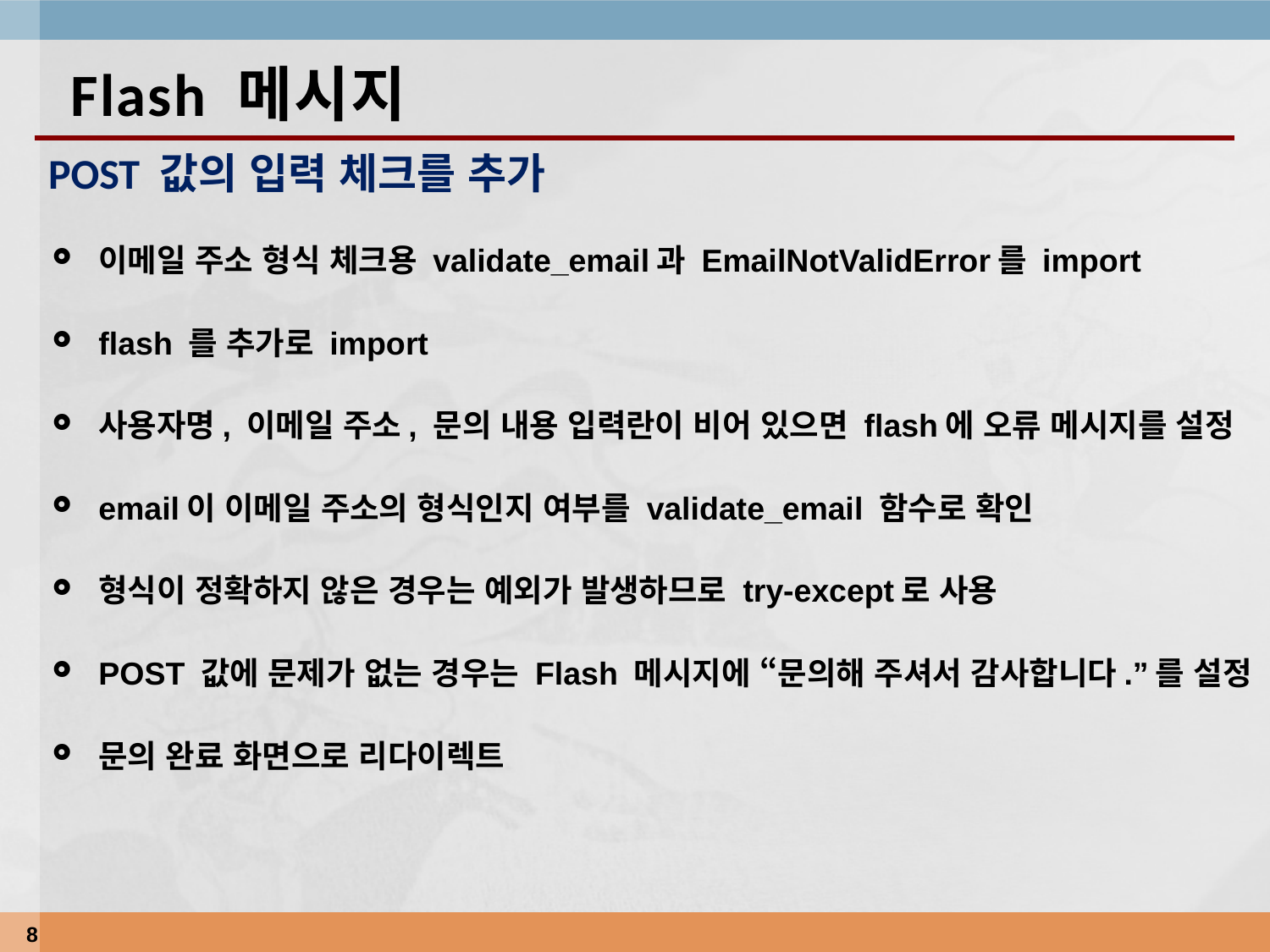

# Flash 메시지
POST 값의 입력 체크를 추가
이메일 주소 형식 체크용 validate_email과 EmailNotValidError를 import
flash 를 추가로 import
사용자명, 이메일 주소, 문의 내용 입력란이 비어 있으면 flash에 오류 메시지를 설정
email이 이메일 주소의 형식인지 여부를 validate_email 함수로 확인
형식이 정확하지 않은 경우는 예외가 발생하므로 try-except로 사용
POST 값에 문제가 없는 경우는 Flash 메시지에 “문의해 주셔서 감사합니다.”를 설정
문의 완료 화면으로 리다이렉트